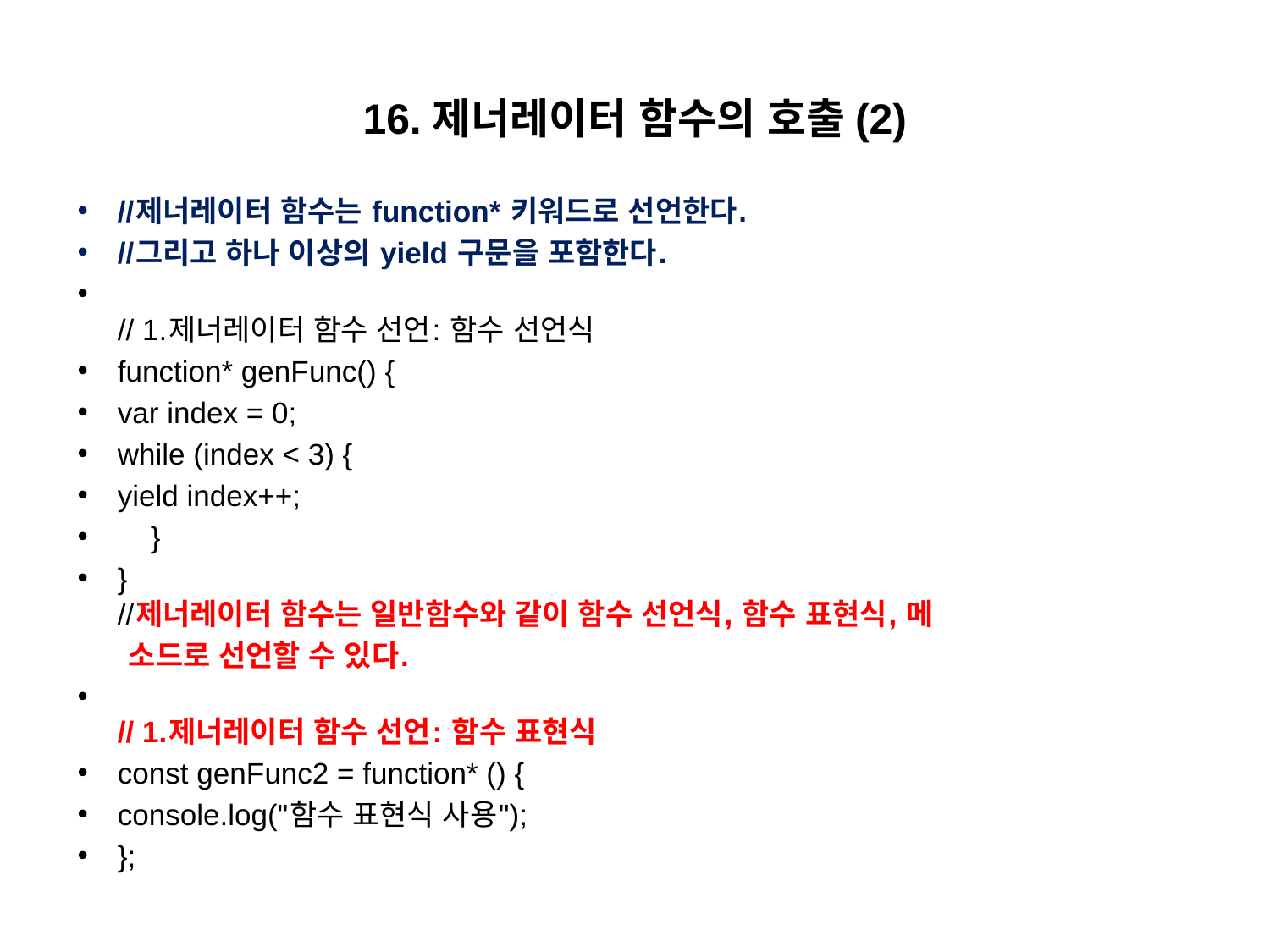

# 16.제너레이터 함수의 호출(2)
//제너레이터 함수는 function* 키워드로 선언한다.
//그리고 하나 이상의 yield 구문을 포함한다.
// 1.제너레이터 함수 선언: 함수 선언식
function* genFunc() {
var index = 0;
while (index < 3) {
yield index++;
    }
}
//제너레이터 함수는 일반함수와 같이 함수 선언식, 함수 표현식, 메
      소드로 선언할 수 있다.
// 1.제너레이터 함수 선언: 함수 표현식
const genFunc2 = function* () {
console.log("함수 표현식 사용");
};